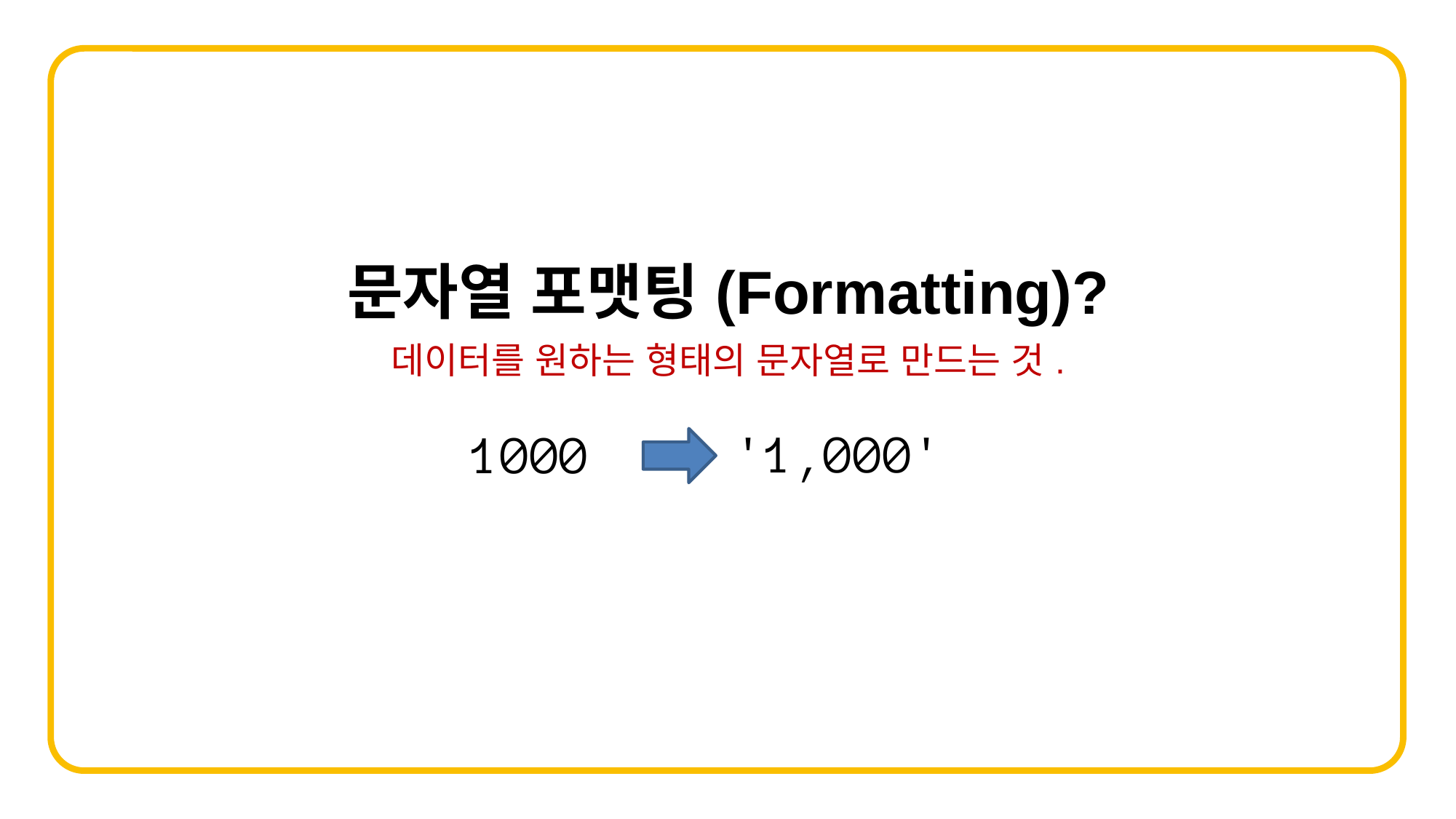

문자열 포맷팅(Formatting)?
데이터를 원하는 형태의 문자열로 만드는 것.

'1,000'
1000